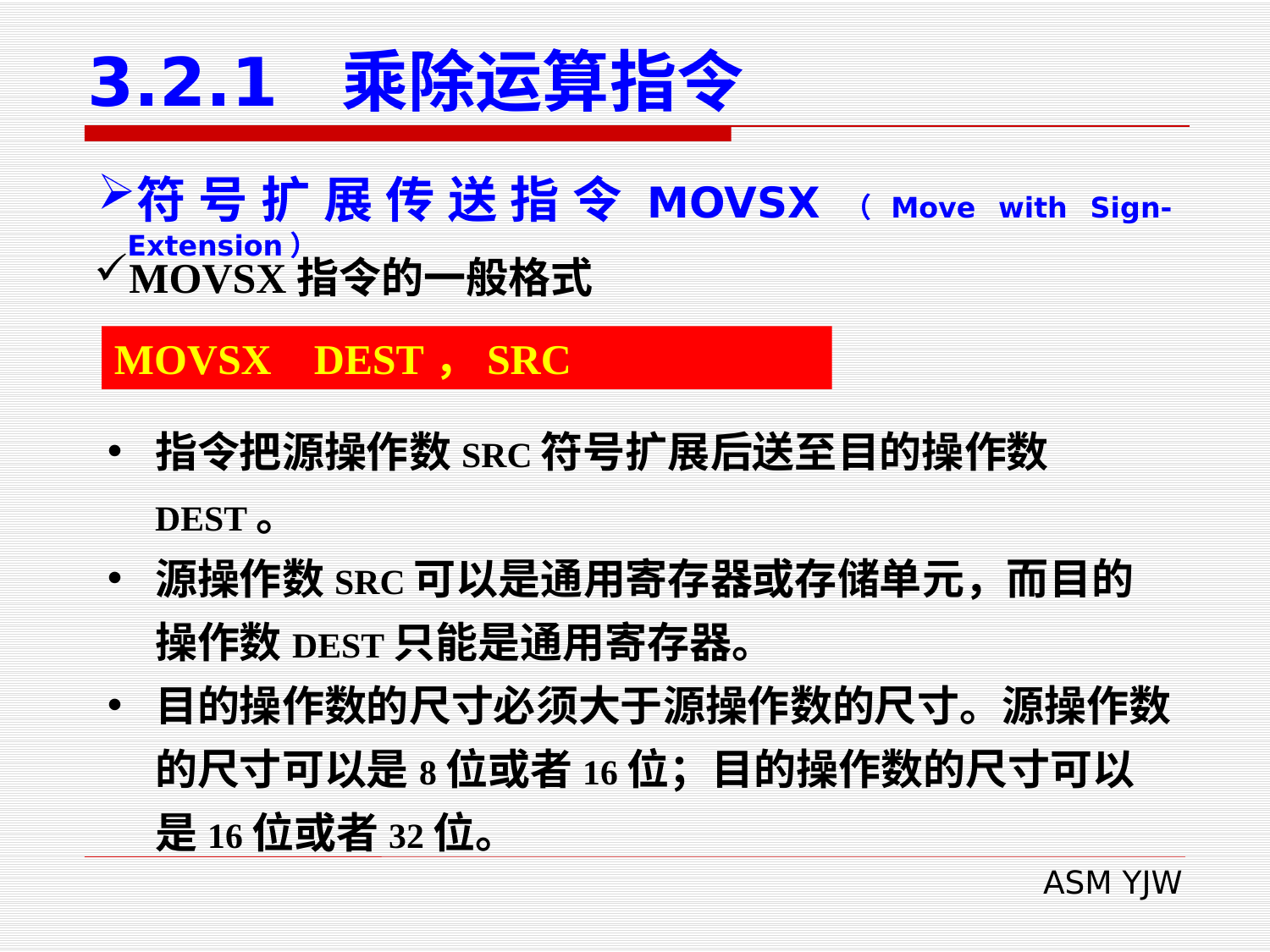

# 3.2.1  乘除运算指令
符号扩展传送指令MOVSX（Move with Sign-Extension）
MOVSX指令的一般格式
MOVSX    DEST，SRC
指令把源操作数SRC符号扩展后送至目的操作数DEST。
源操作数SRC可以是通用寄存器或存储单元，而目的操作数DEST只能是通用寄存器。
目的操作数的尺寸必须大于源操作数的尺寸。源操作数的尺寸可以是8位或者16位；目的操作数的尺寸可以是16位或者32位。